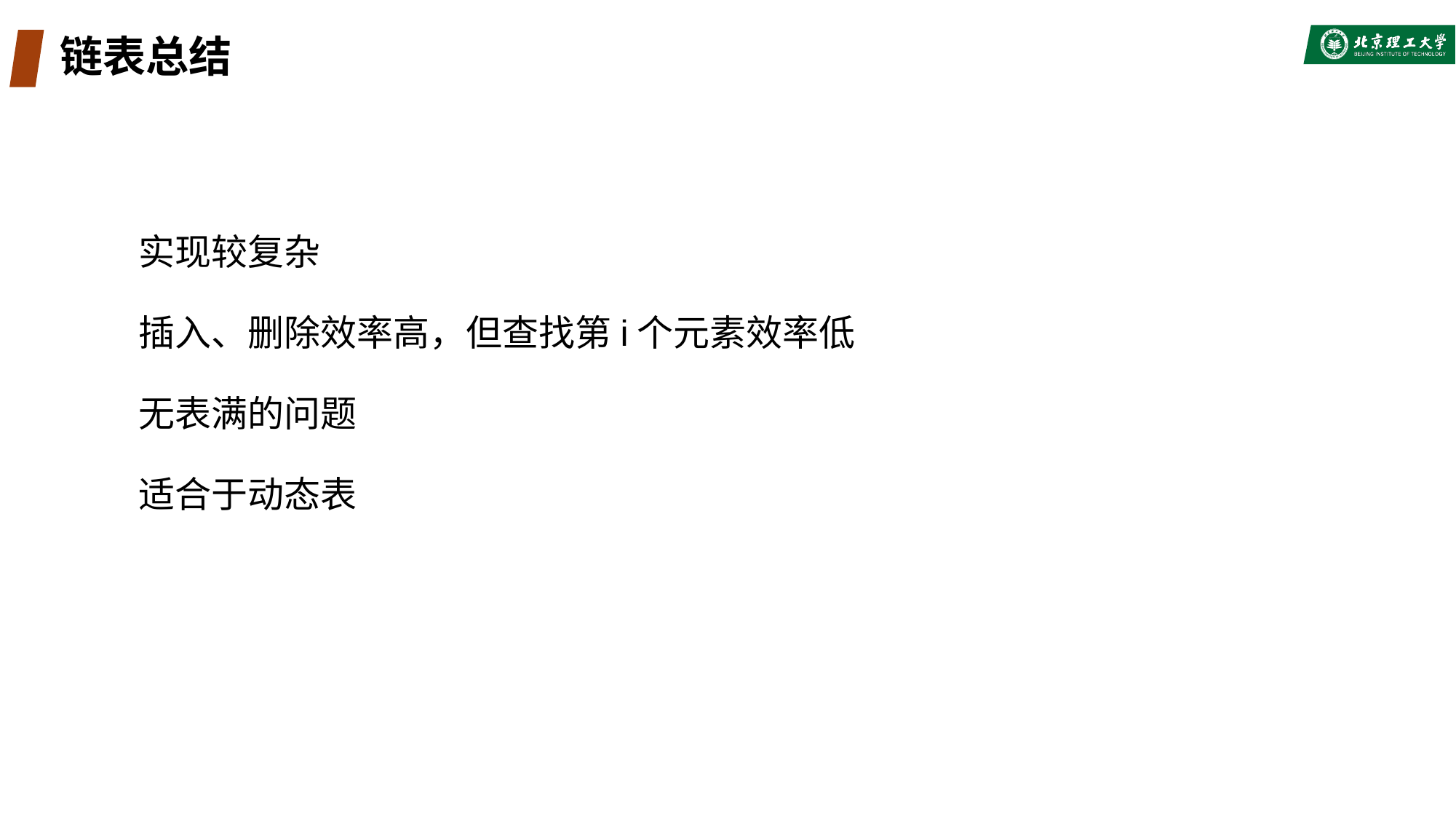

# 链表总结
实现较复杂
插入、删除效率高，但查找第i个元素效率低
无表满的问题
适合于动态表